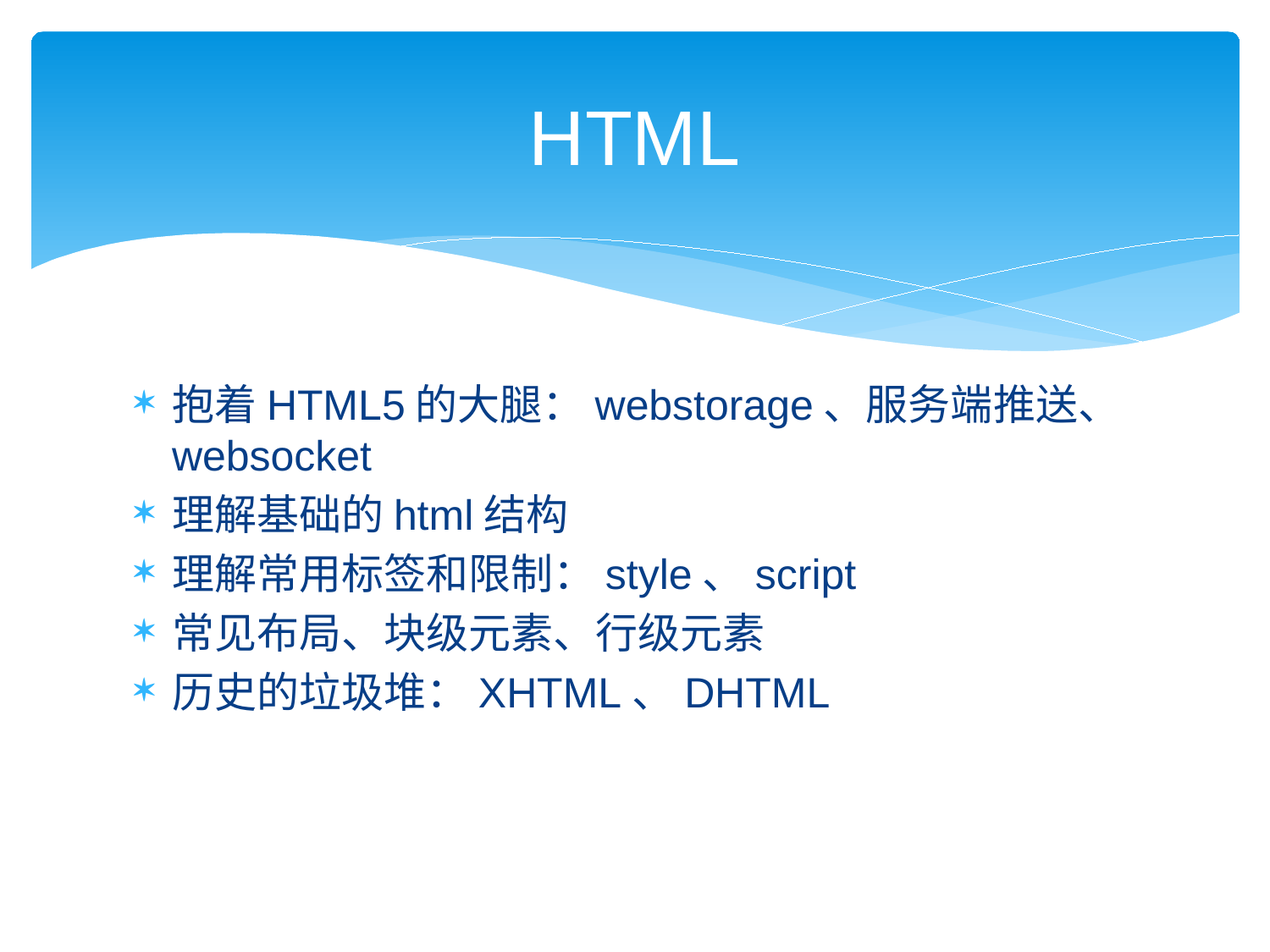

# HTML
抱着HTML5的大腿：webstorage、服务端推送、websocket
理解基础的html结构
理解常用标签和限制：style、script
常见布局、块级元素、行级元素
历史的垃圾堆：XHTML、DHTML